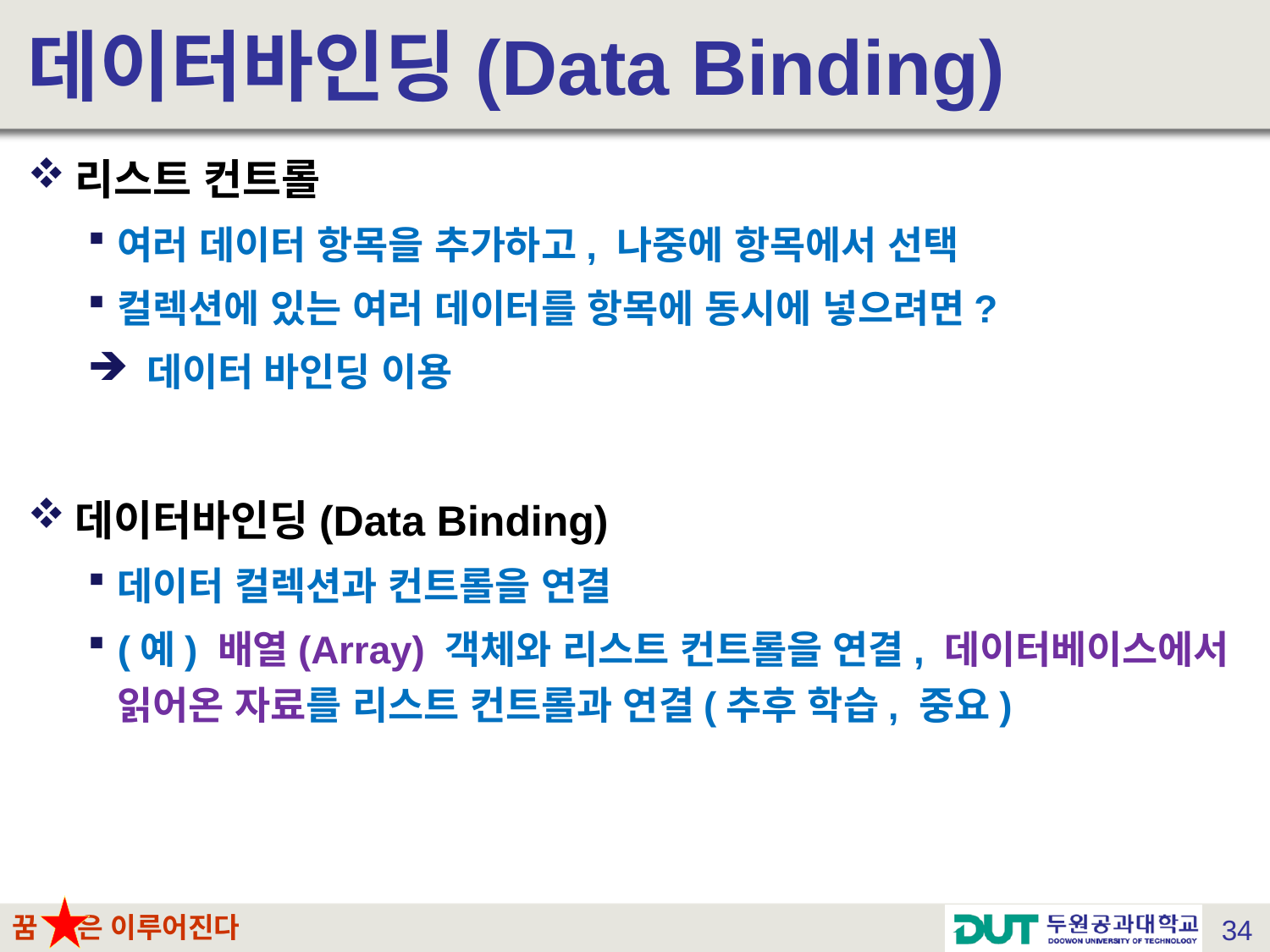

# 데이터바인딩(Data Binding)
리스트 컨트롤
여러 데이터 항목을 추가하고, 나중에 항목에서 선택
컬렉션에 있는 여러 데이터를 항목에 동시에 넣으려면?
 데이터 바인딩 이용

데이터바인딩(Data Binding)
데이터 컬렉션과 컨트롤을 연결
(예) 배열(Array) 객체와 리스트 컨트롤을 연결, 데이터베이스에서 읽어온 자료를 리스트 컨트롤과 연결(추후 학습, 중요)